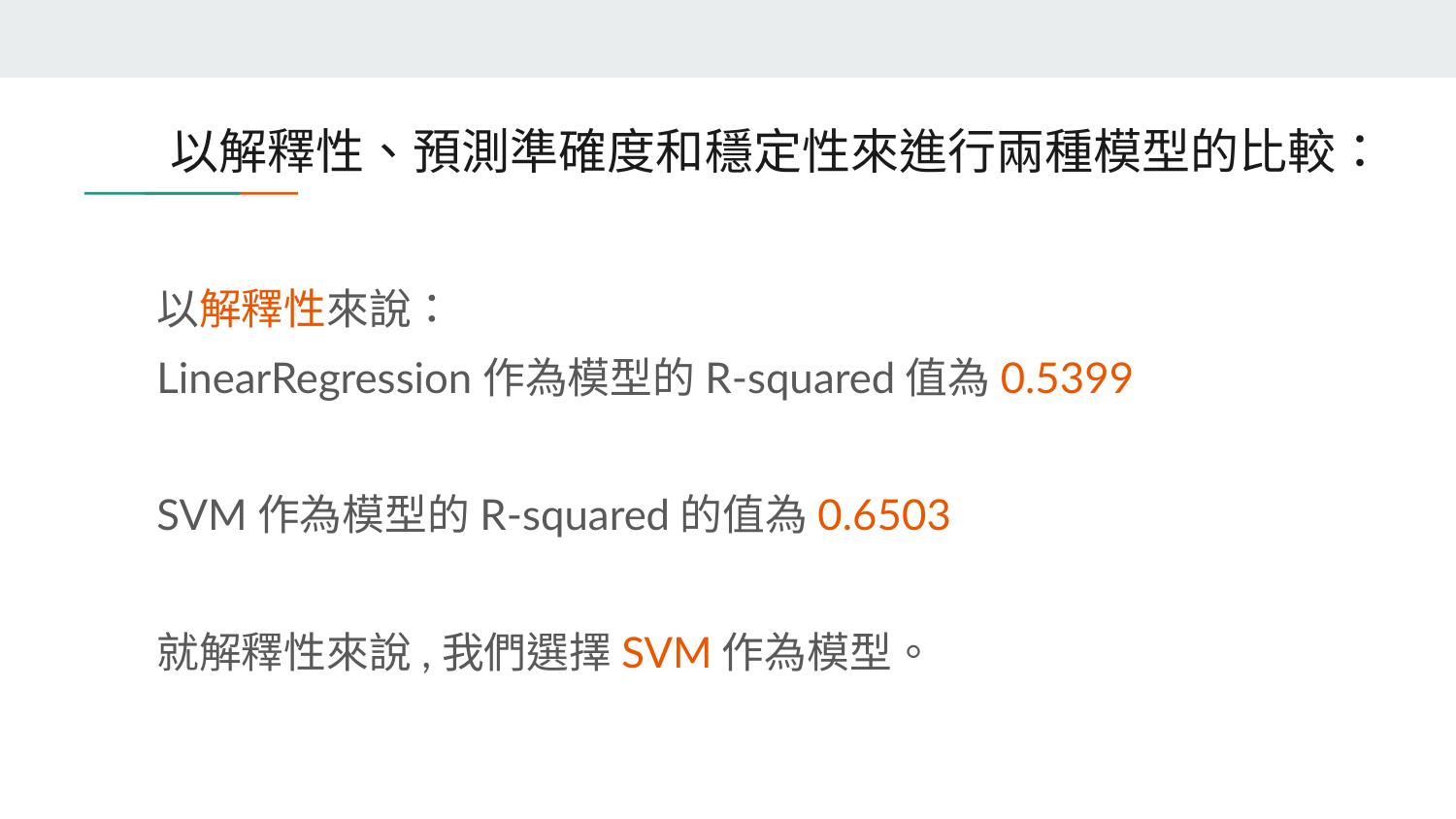

# 以解釋性、預測準確度和穩定性來進行兩種模型的比較：
以解釋性來說：
LinearRegression作為模型的R-squared值為0.5399

SVM作為模型的R-squared的值為0.6503

就解釋性來說,我們選擇SVM作為模型。